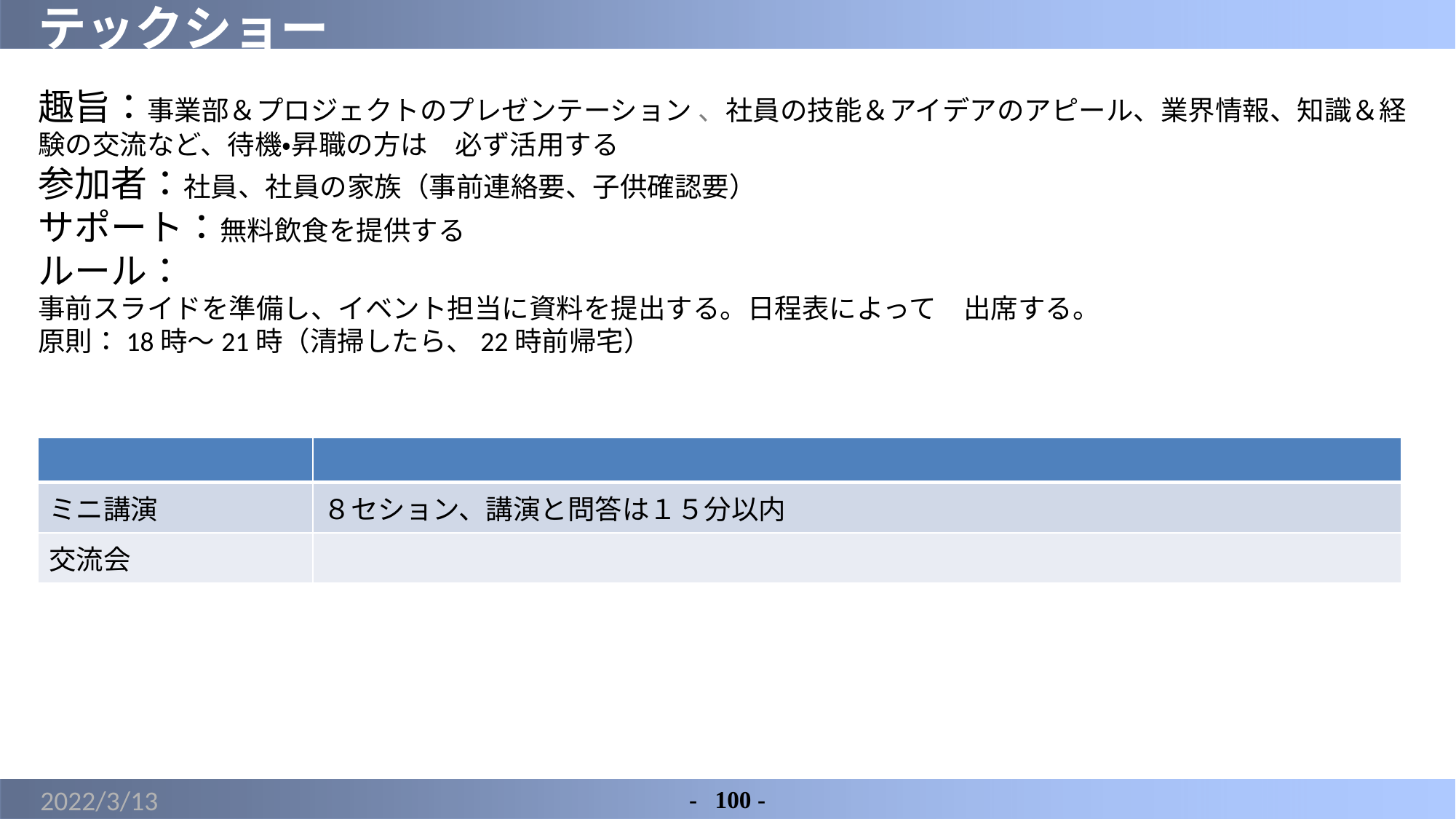

# テックショー
趣旨：事業部＆プロジェクトのプレゼンテーション 、社員の技能＆アイデアのアピール、業界情報、知識＆経験の交流など、待機・昇職の方は　必ず活用する
参加者：社員、社員の家族（事前連絡要、子供確認要）
サポート：無料飲食を提供する
ルール：
事前スライドを準備し、イベント担当に資料を提出する。日程表によって　出席する。
原則：18時～21時（清掃したら、22時前帰宅）
|  |  |
| --- | --- |
| ミニ講演 | ８セション、講演と問答は１５分以内 |
| 交流会 |  |
2022/3/13
-	100 -